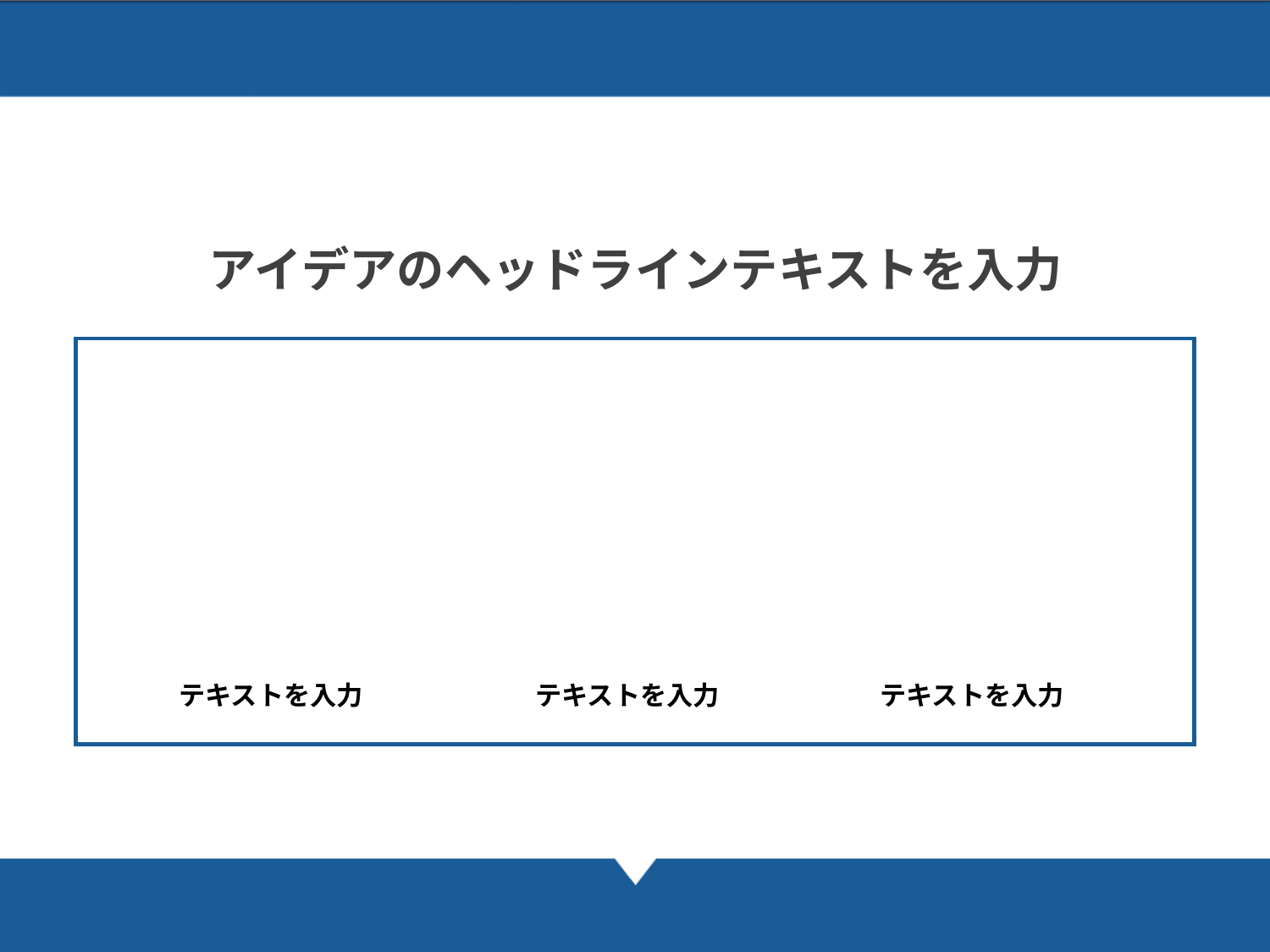

04 Idea A
41
アイデアのヘッドラインテキストを入力

テキストを入力
テキストを入力
テキストを入力
XX University　Name